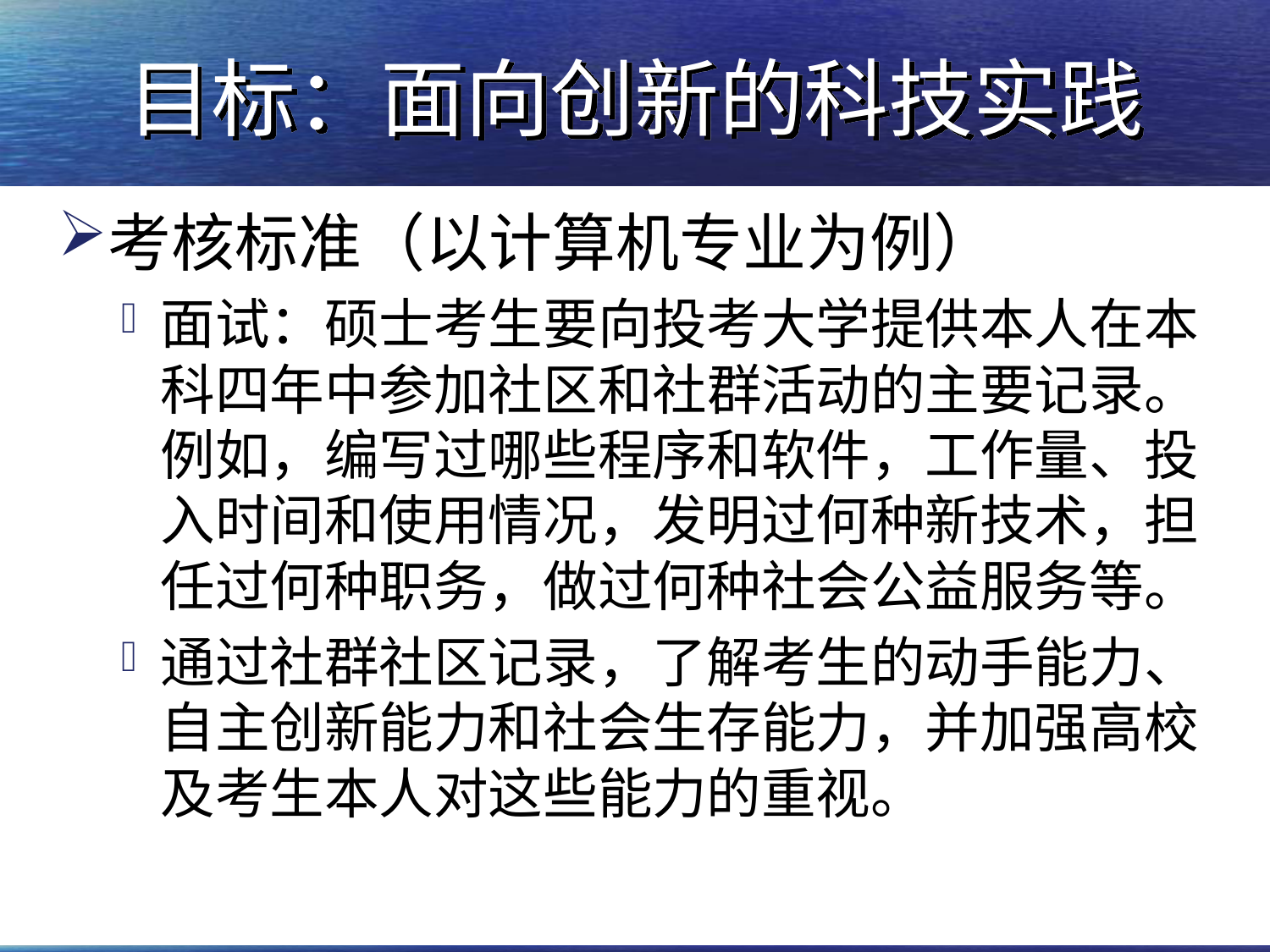

# 目标：面向创新的科技实践
考核标准（以计算机专业为例）
面试：硕士考生要向投考大学提供本人在本科四年中参加社区和社群活动的主要记录。例如，编写过哪些程序和软件，工作量、投入时间和使用情况，发明过何种新技术，担任过何种职务，做过何种社会公益服务等。
通过社群社区记录，了解考生的动手能力、自主创新能力和社会生存能力，并加强高校及考生本人对这些能力的重视。